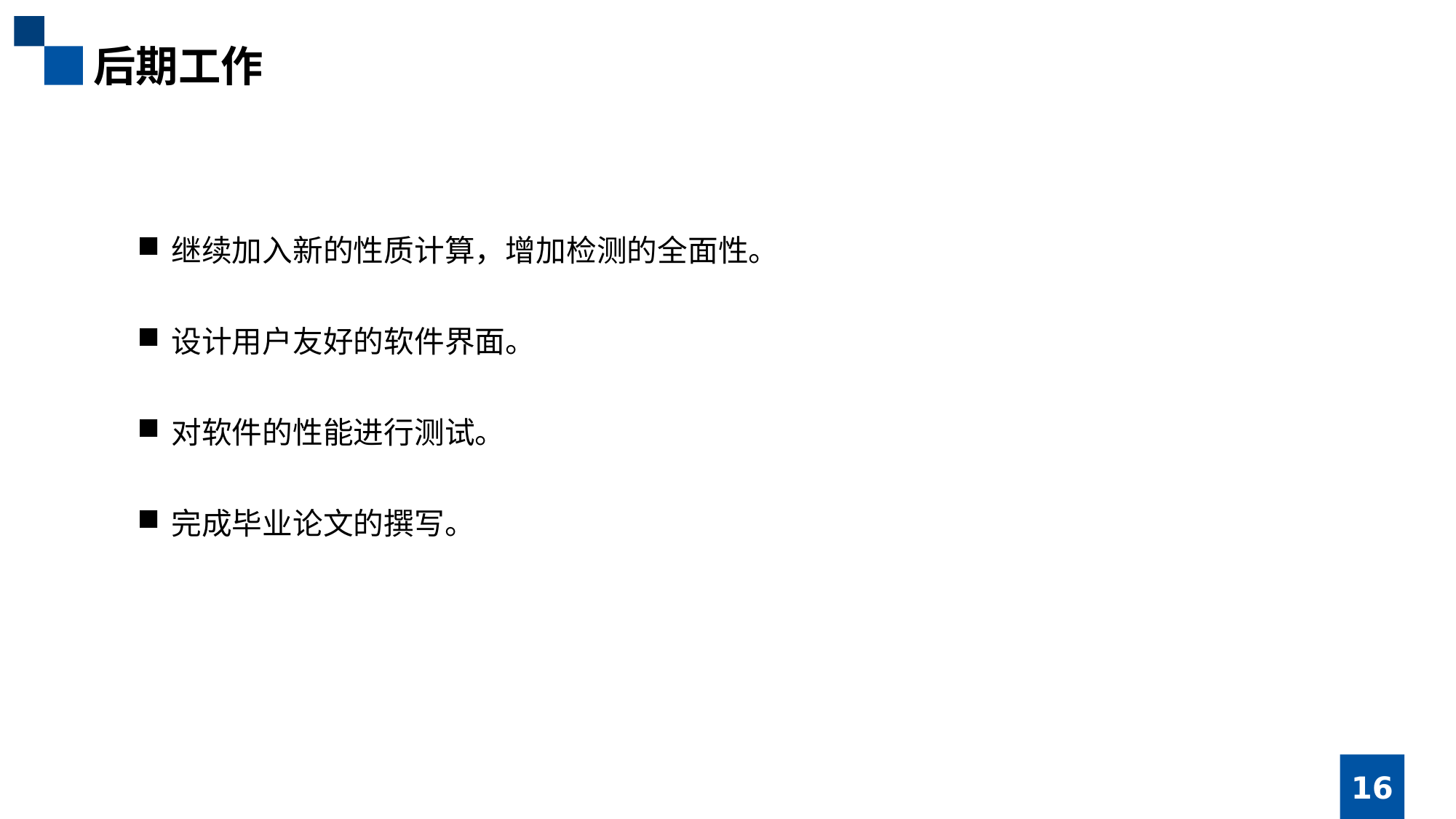

后期工作

继续加入新的性质计算，增加检测的全面性。

设计用户友好的软件界面。

对软件的性能进行测试。

完成毕业论文的撰写。

PART TWO
PART THREE
最近工作和生活都有些懈怠，事情比较多比较杂，搅在一起让人丧失了动力
这段时间，追完了一部剧叫琅琊榜，看了几部电影，其中推荐Inside Out
看完了关于如何做科学研究的几本书，只是觉得像喝了几碗鸡汤，然并卵罢了
16